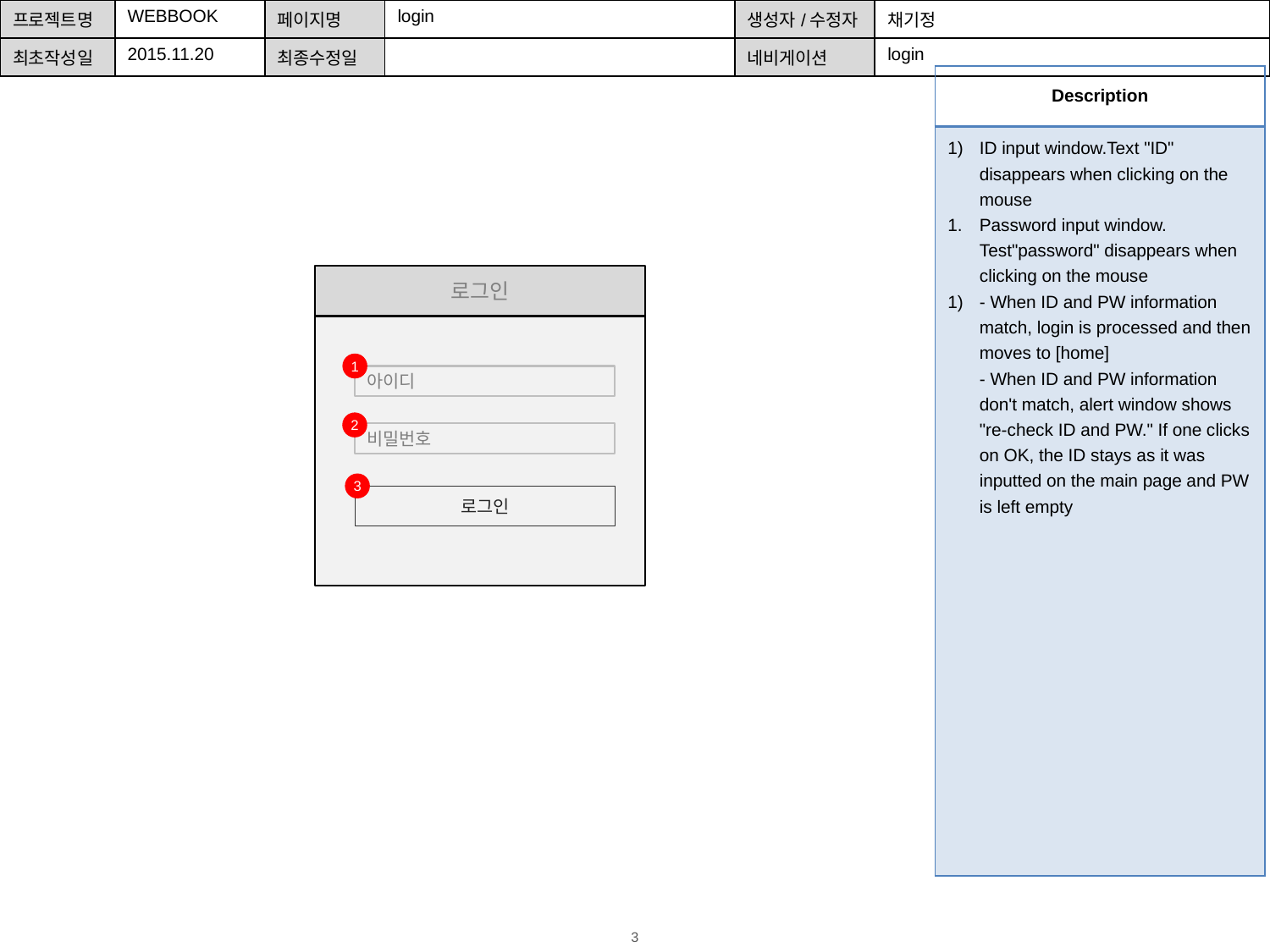

| 프로젝트명 | WEBBOOK | 페이지명 | login | 생성자/수정자 | 채기정 |
| --- | --- | --- | --- | --- | --- |
| 최초작성일 | 2015.11.20 | 최종수정일 |  | 네비게이션 | login |
| Description |
| --- |
| ID input window.Text "ID" disappears when clicking on the mouse Password input window. Test"password" disappears when clicking on the mouse - When ID and PW information match, login is processed and then moves to [home] - When ID and PW information don't match, alert window shows "re-check ID and PW." If one clicks on OK, the ID stays as it was inputted on the main page and PW is left empty |
로그인

1
아이디
2
비밀번호
3
로그인